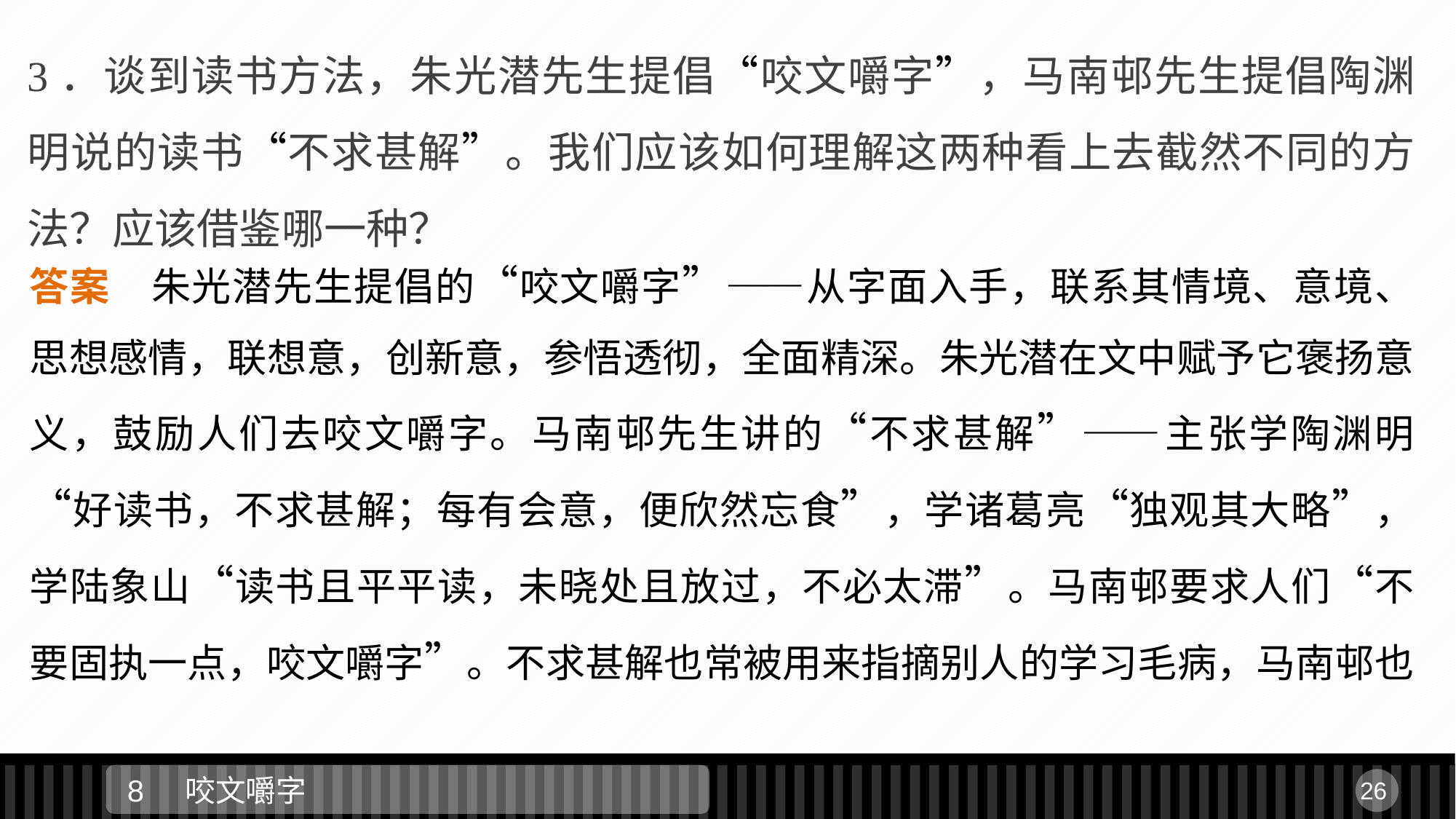

3．谈到读书方法，朱光潜先生提倡“咬文嚼字”，马南邨先生提倡陶渊明说的读书“不求甚解”。我们应该如何理解这两种看上去截然不同的方法？应该借鉴哪一种？
答案　朱光潜先生提倡的“咬文嚼字”——从字面入手，联系其情境、意境、思想感情，联想意，创新意，参悟透彻，全面精深。朱光潜在文中赋予它褒扬意义，鼓励人们去咬文嚼字。马南邨先生讲的“不求甚解”——主张学陶渊明“好读书，不求甚解；每有会意，便欣然忘食”，学诸葛亮“独观其大略”，学陆象山“读书且平平读，未晓处且放过，不必太滞”。马南邨要求人们“不要固执一点，咬文嚼字”。不求甚解也常被用来指摘别人的学习毛病，马南邨也